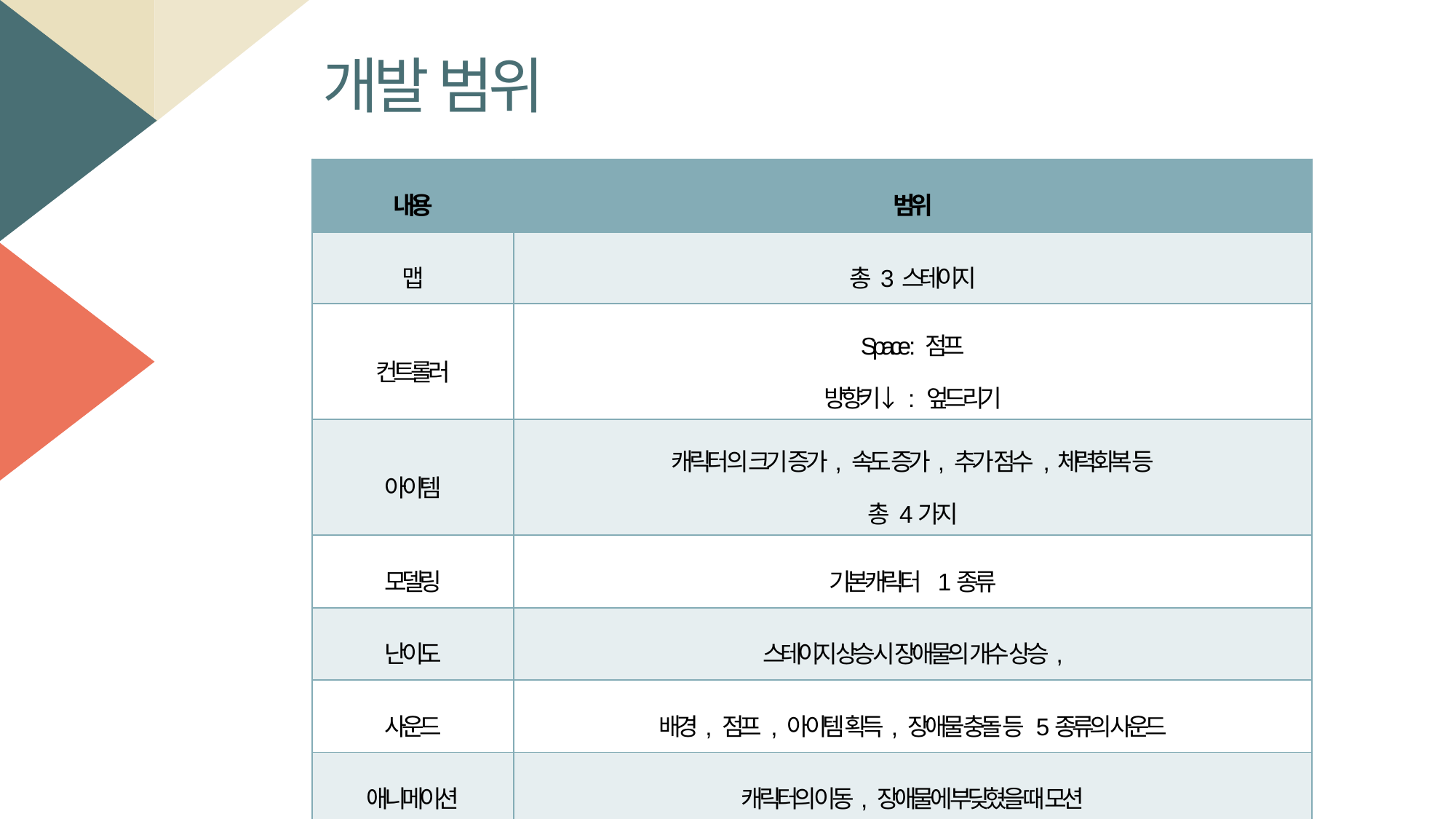

개발 범위
| 내용 | 범위 |
| --- | --- |
| 맵 | 총 3 스테이지 |
| 컨트롤러 | Space : 점프 방향키↓: 엎드리기 |
| 아이템 | 캐릭터 의 크기 증가, 속도 증가, 추가 점수 , 체력회복 등 총 4가지 |
| 모델링 | 기본캐릭터 1종류 |
| 난이도 | 스테이지 상승 시 장애물의 개수 상승, |
| 사운드 | 배경, 점프 , 아이템 획득, 장애물 충돌 등 5종류의 사운드 |
| 애니메이션 | 캐릭터의 이동, 장애물에 부딪혔을 때 모션 |